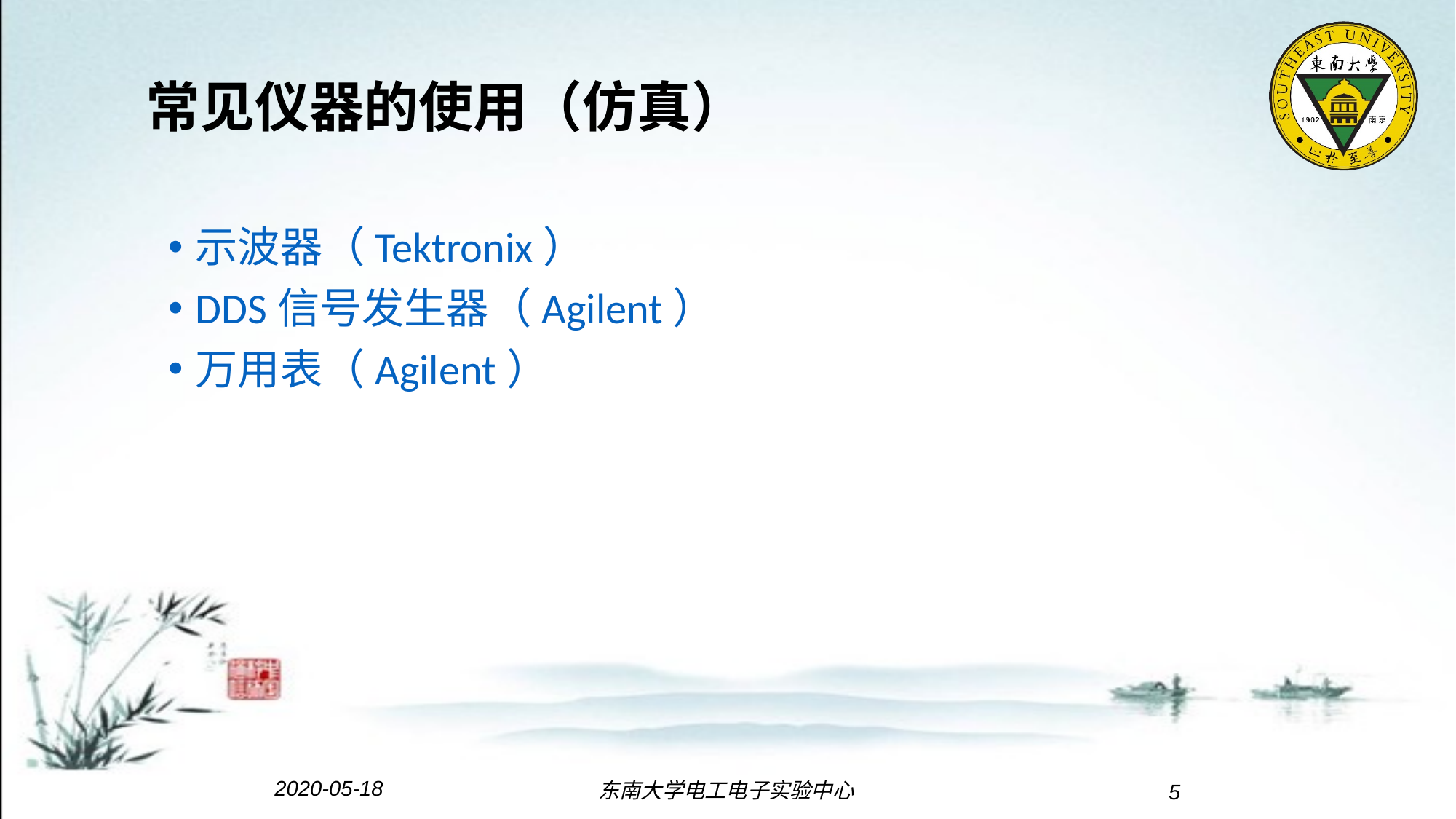

常见仪器的使用（仿真）
示波器（Tektronix）
DDS信号发生器（Agilent）
万用表（Agilent）
2020-05-18
东南大学电工电子实验中心
5